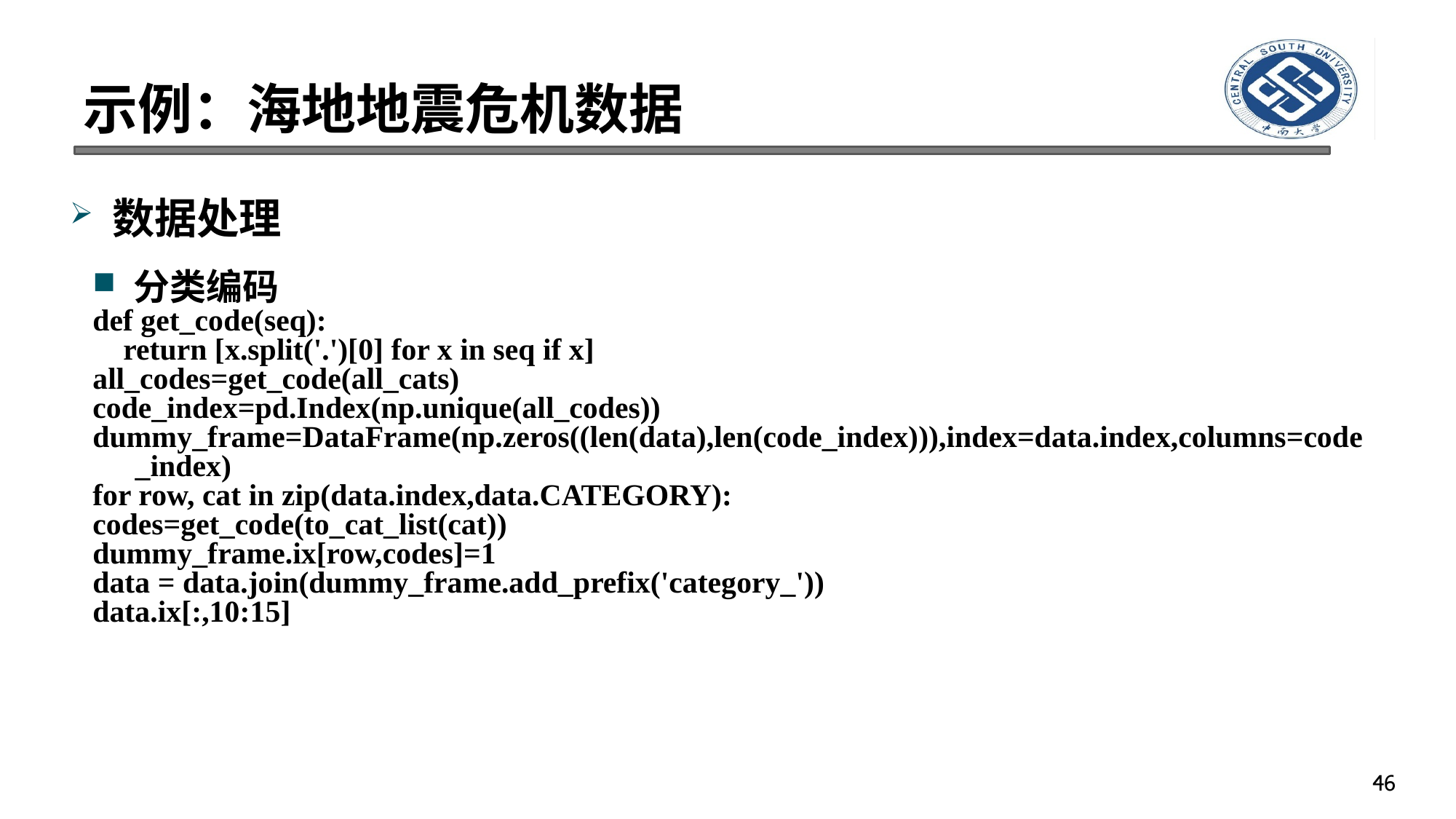

# 示例：海地地震危机数据
数据处理
分类编码
def get_code(seq):
    return [x.split('.')[0] for x in seq if x]
all_codes=get_code(all_cats)
code_index=pd.Index(np.unique(all_codes))
dummy_frame=DataFrame(np.zeros((len(data),len(code_index))),index=data.index,columns=code_index)
for row, cat in zip(data.index,data.CATEGORY):
codes=get_code(to_cat_list(cat))
dummy_frame.ix[row,codes]=1
data = data.join(dummy_frame.add_prefix('category_'))
data.ix[:,10:15]
46